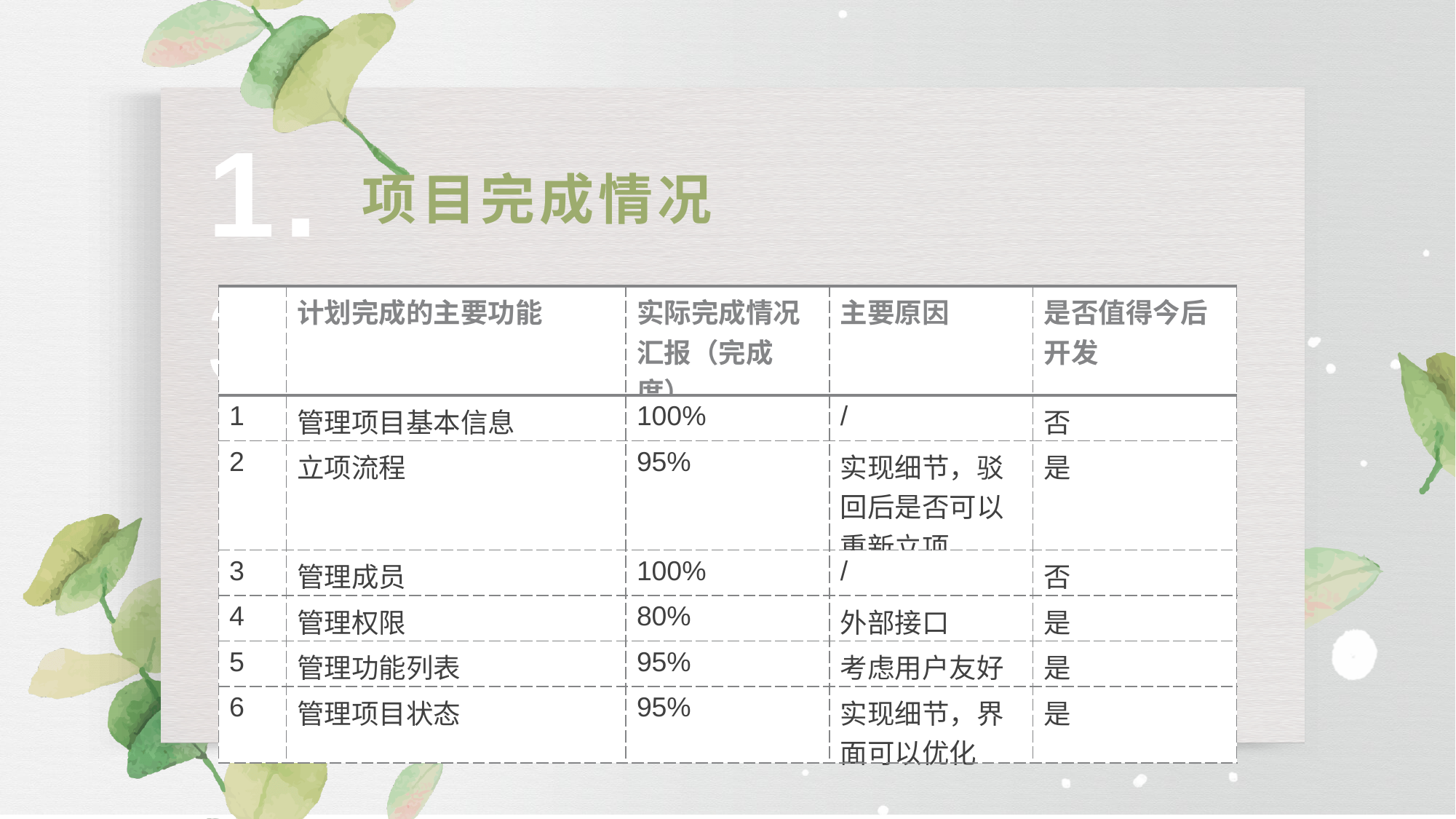

1.3
项目完成情况
|  | 计划完成的主要功能 | 实际完成情况汇报（完成度） | 主要原因 | 是否值得今后开发 |
| --- | --- | --- | --- | --- |
| 1 | 管理项目基本信息 | 100% | / | 否 |
| 2 | 立项流程 | 95% | 实现细节，驳回后是否可以重新立项 | 是 |
| 3 | 管理成员 | 100% | / | 否 |
| 4 | 管理权限 | 80% | 外部接口 | 是 |
| 5 | 管理功能列表 | 95% | 考虑用户友好 | 是 |
| 6 | 管理项目状态 | 95% | 实现细节，界面可以优化 | 是 |